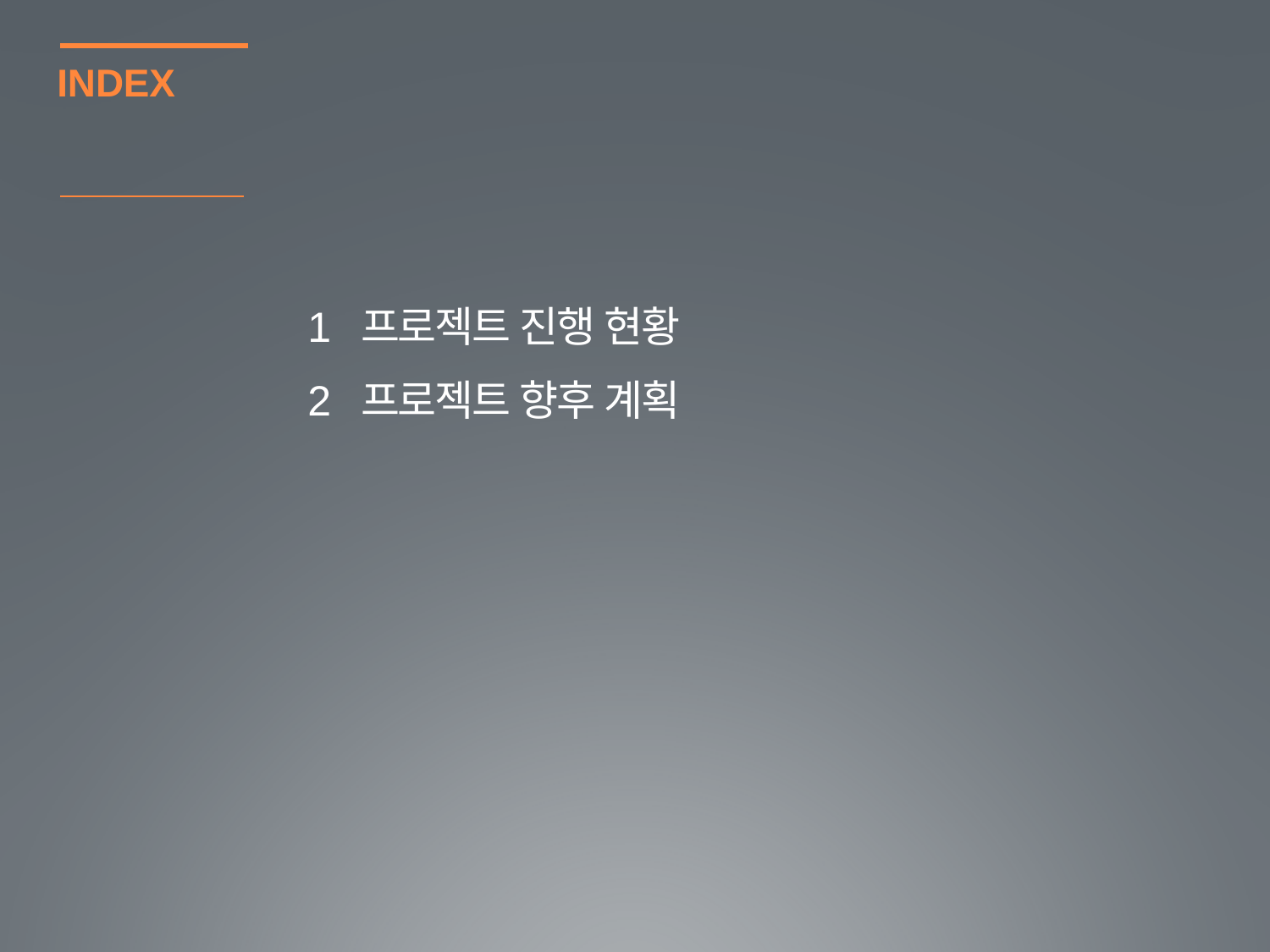

INDEX
1  프로젝트 진행 현황
2  프로젝트 향후 계획